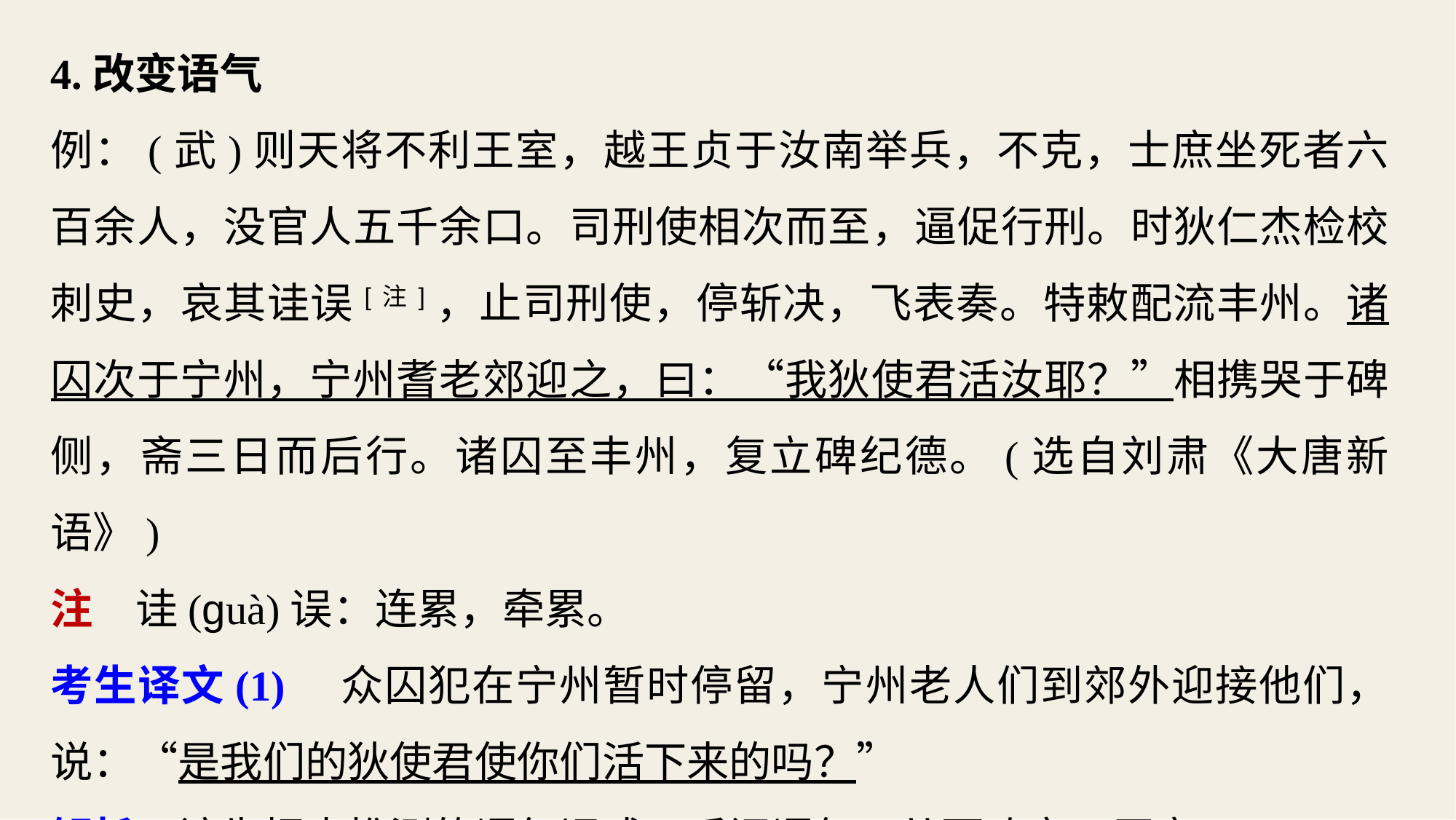

4.改变语气
例：(武)则天将不利王室，越王贞于汝南举兵，不克，士庶坐死者六百余人，没官人五千余口。司刑使相次而至，逼促行刑。时狄仁杰检校刺史，哀其诖误[注]，止司刑使，停斩决，飞表奏。特敕配流丰州。诸囚次于宁州，宁州耆老郊迎之，曰：“我狄使君活汝耶？”相携哭于碑侧，斋三日而后行。诸囚至丰州，复立碑纪德。(选自刘肃《大唐新语》)
注　诖(ɡuà)误：连累，牵累。
考生译文(1)　众囚犯在宁州暂时停留，宁州老人们到郊外迎接他们，说：“是我们的狄使君使你们活下来的吗？”
解析　该生把表推测的语气译成了反问语气，从而改变了原意。